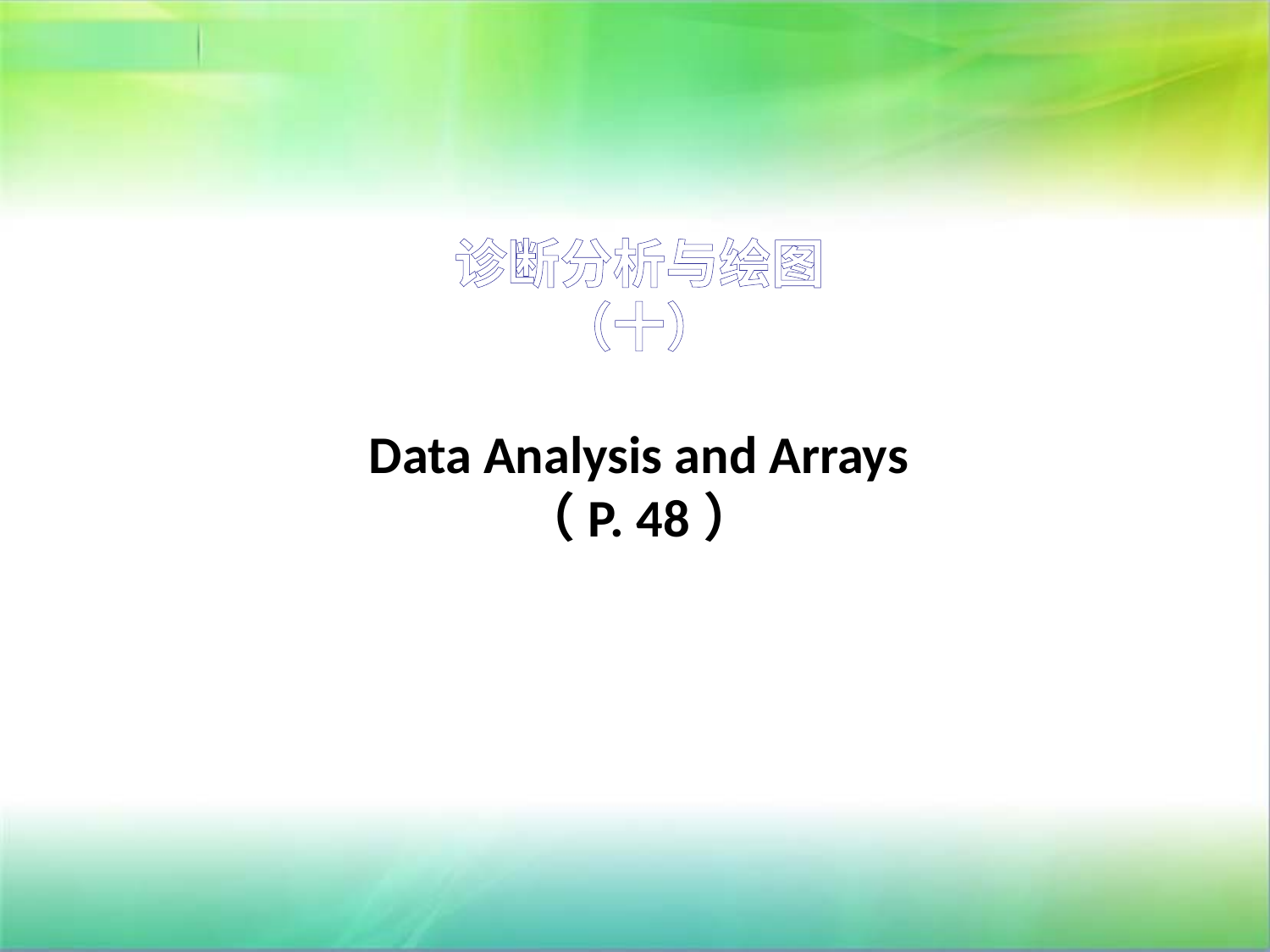

# 诊断分析与绘图 （十） Data Analysis and Arrays （P. 48）